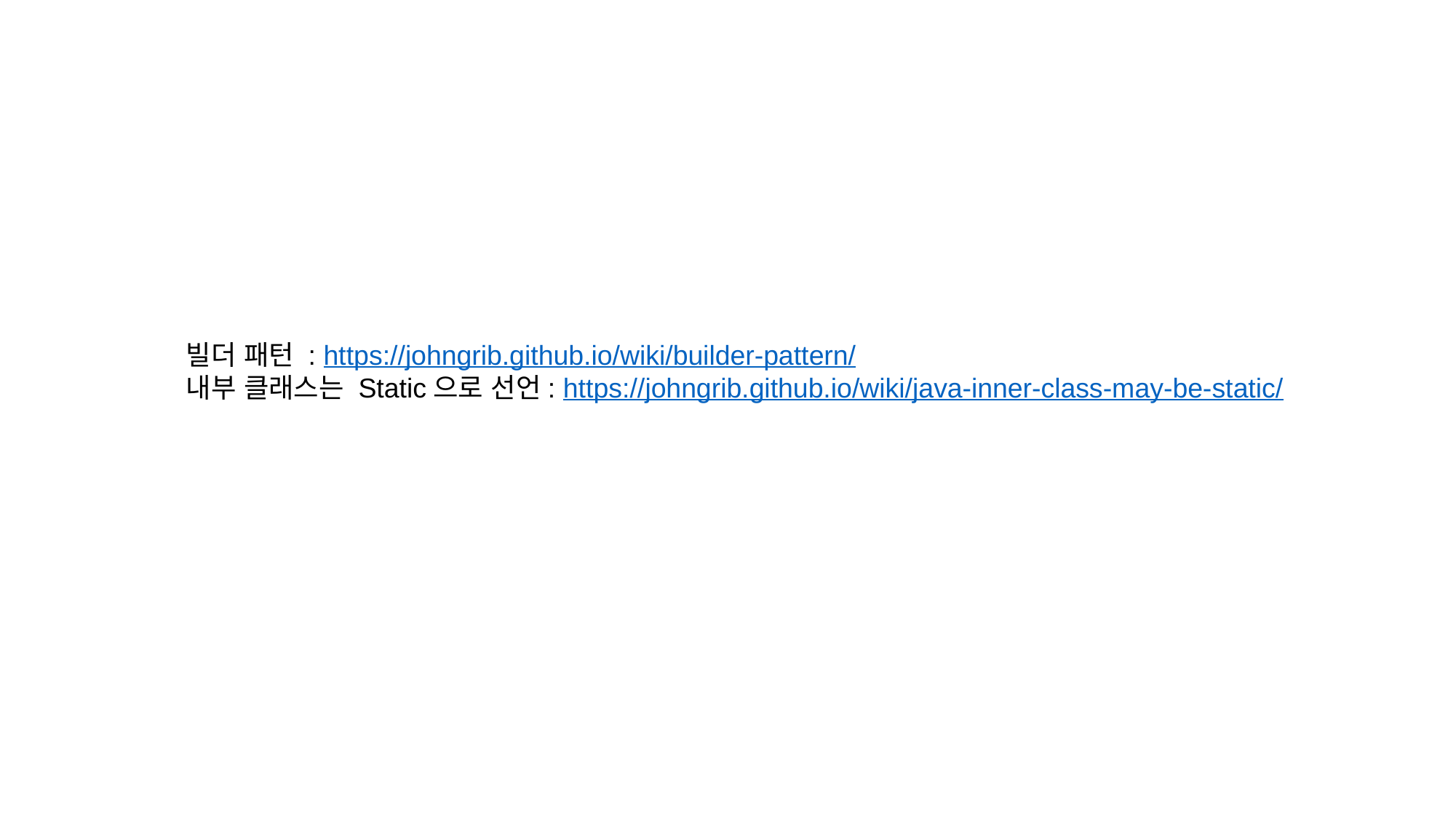

빌더 패턴 : https://johngrib.github.io/wiki/builder-pattern/
내부 클래스는 Static으로 선언: https://johngrib.github.io/wiki/java-inner-class-may-be-static/